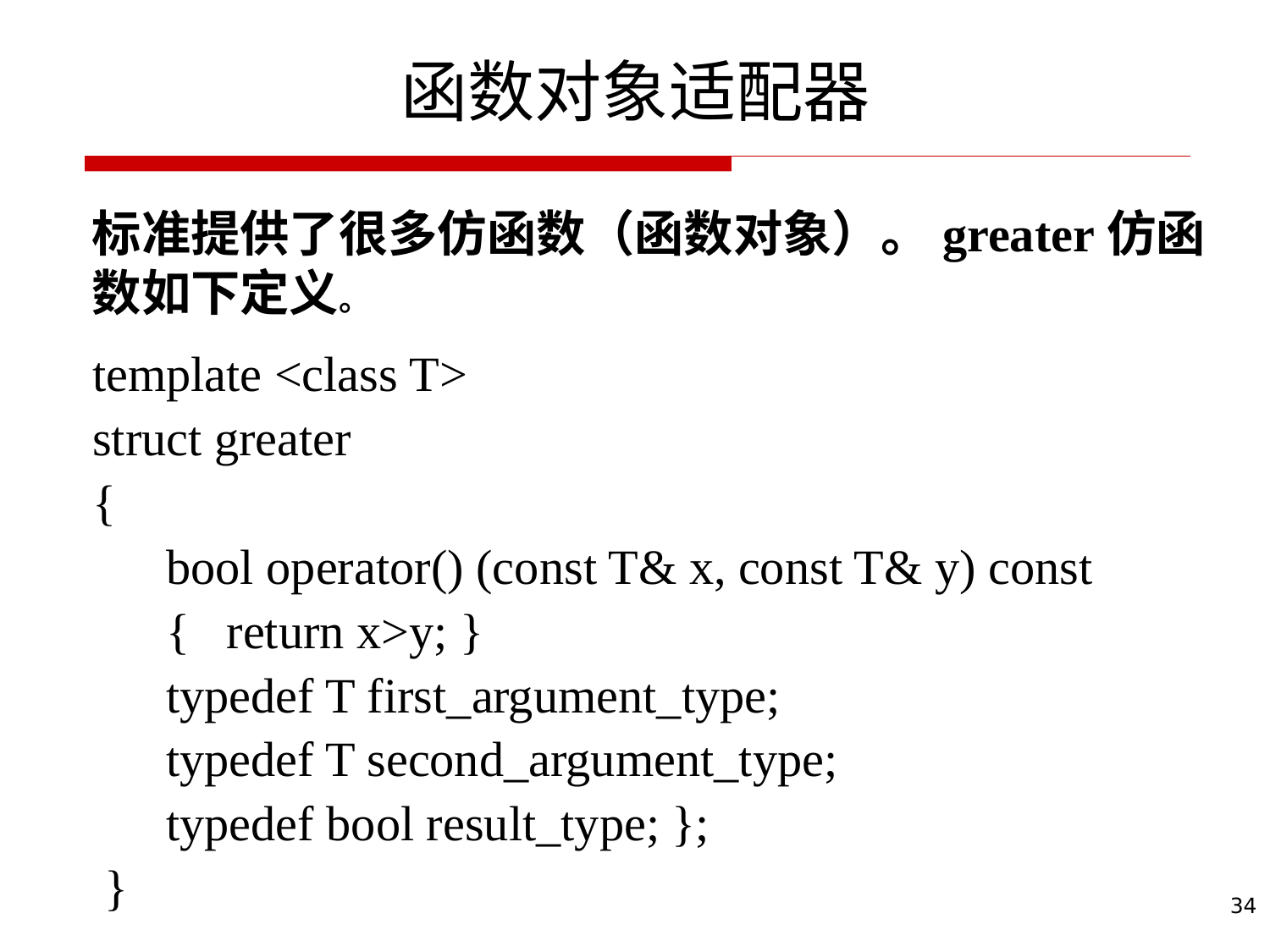

# 函数对象适配器
标准提供了很多仿函数（函数对象）。greater仿函数如下定义。
template <class T>
struct greater
{
      bool operator() (const T& x, const T& y) const
      {   return x>y; }
      typedef T first_argument_type;
      typedef T second_argument_type;
      typedef bool result_type; };
 }
34